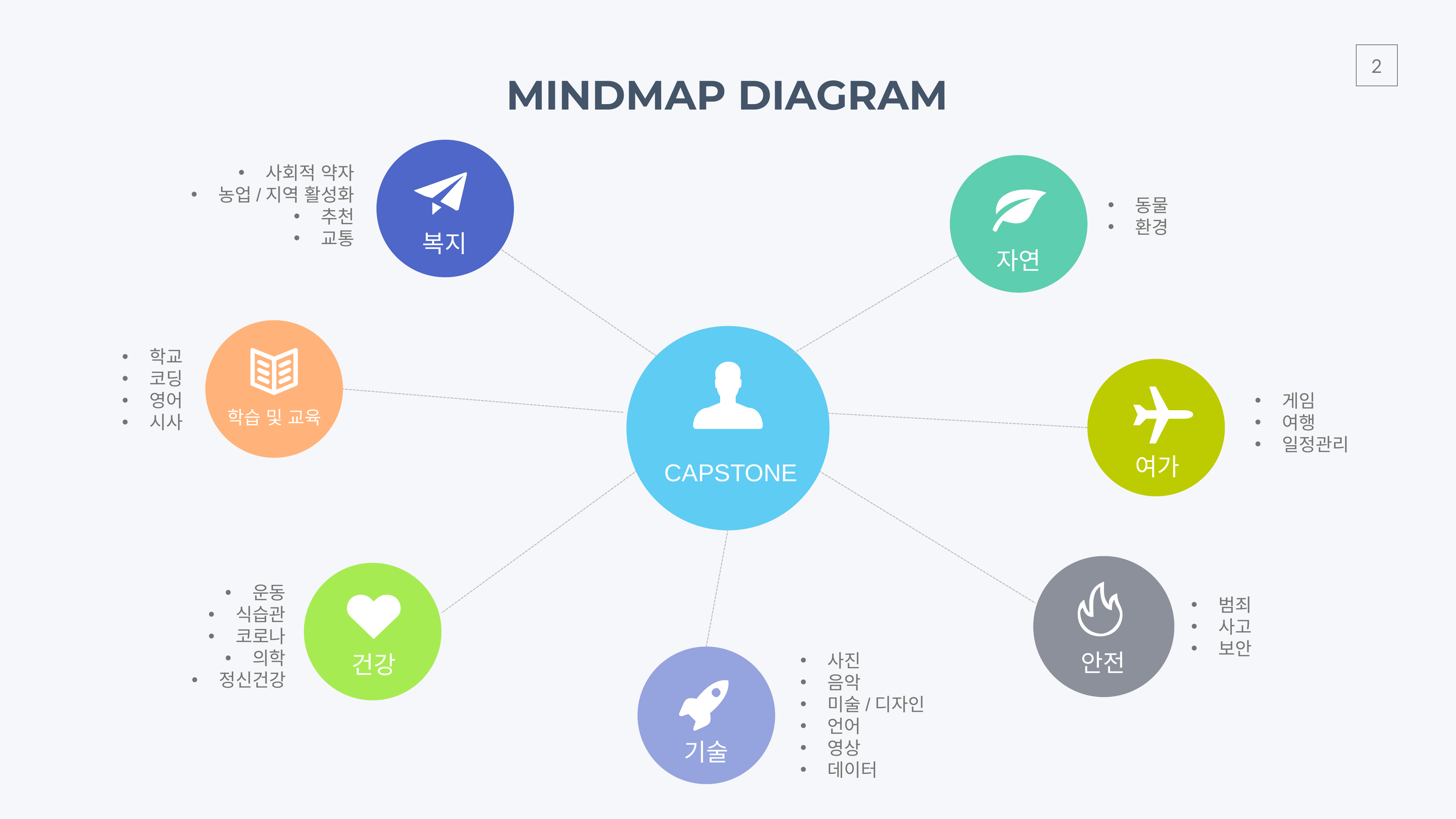

MINDMAP DIAGRAM

사회적 약자
농업/지역 활성화
추천
교통

동물
환경
복지
자연

학교
코딩
영어
시사

게임
여행
일정관리
학습 및 교육
여가
CAPSTONE

운동
식습관
코로나
의학
정신건강

범죄
사고
보안

안전
건강

사진
음악
미술/디자인
언어
영상
데이터

기술